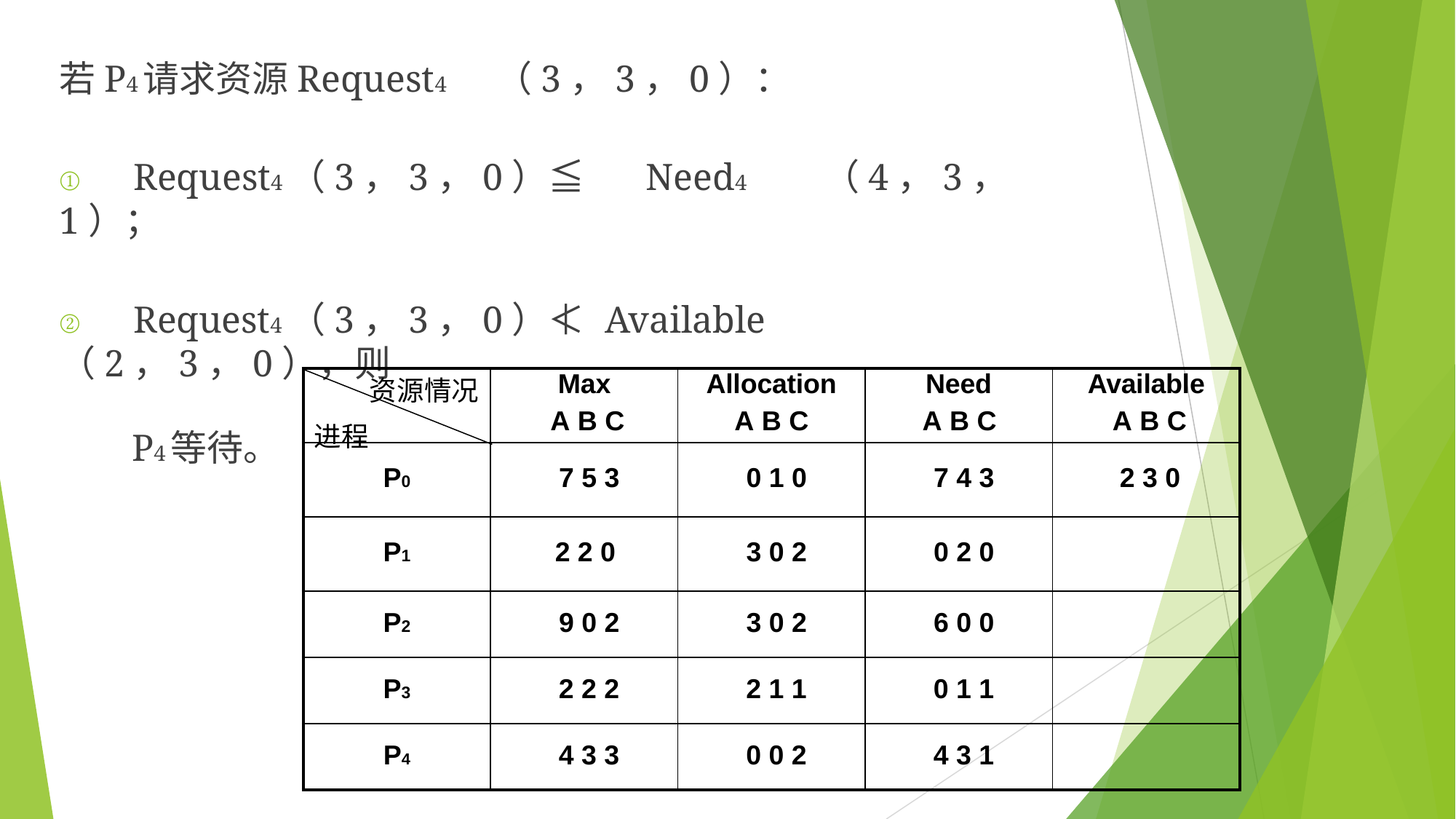

若P4请求资源Request4	（3，3，0）：

①	Request4	（3，3，0）≦	Need4	（4，3，1）；

②	Request4	（3，3，0）≮	Available （2，3，0），则

P4等待。
| 资源情况 进程 | Max A B C | Allocation A B C | Need A B C | Available A B C |
| --- | --- | --- | --- | --- |
| P0 | 7 5 3 | 0 1 0 | 7 4 3 | 2 3 0 |
| P1 | 2 2 0 | 3 0 2 | 0 2 0 |  |
| P2 | 9 0 2 | 3 0 2 | 6 0 0 |  |
| P3 | 2 2 2 | 2 1 1 | 0 1 1 |  |
| P4 | 4 3 3 | 0 0 2 | 4 3 1 |  |